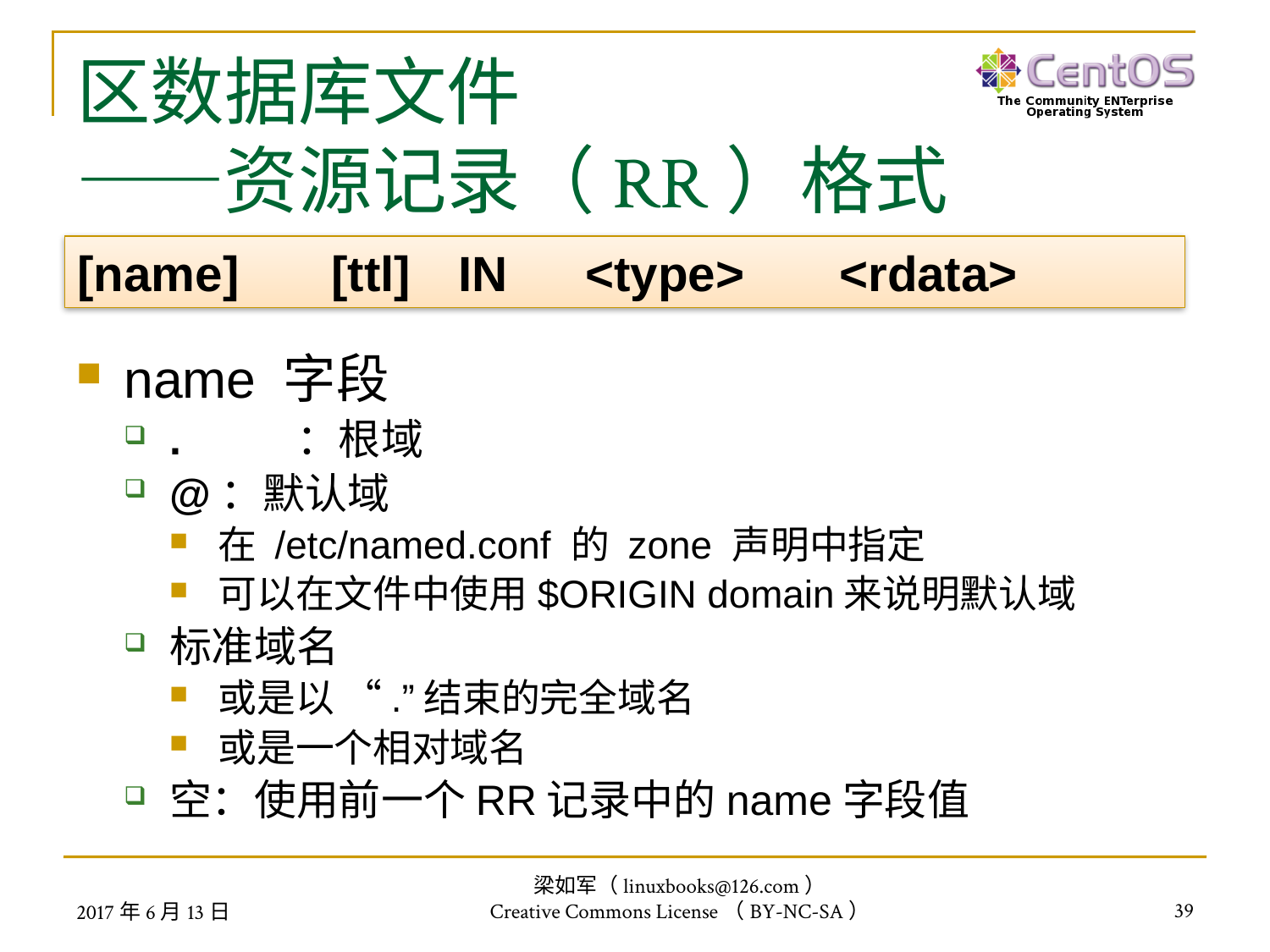

# 区数据库文件 ——资源记录（RR）格式
[name]	[ttl]	IN	<type>	<rdata>
name 字段
.	：根域
@：默认域
在 /etc/named.conf 的 zone 声明中指定
可以在文件中使用$ORIGIN domain来说明默认域
标准域名
或是以 “.”结束的完全域名
或是一个相对域名
空：使用前一个RR记录中的name字段值

梁如军（linuxbooks@126.com）
Creative Commons License（BY-NC-SA）
2017年6月13日
39